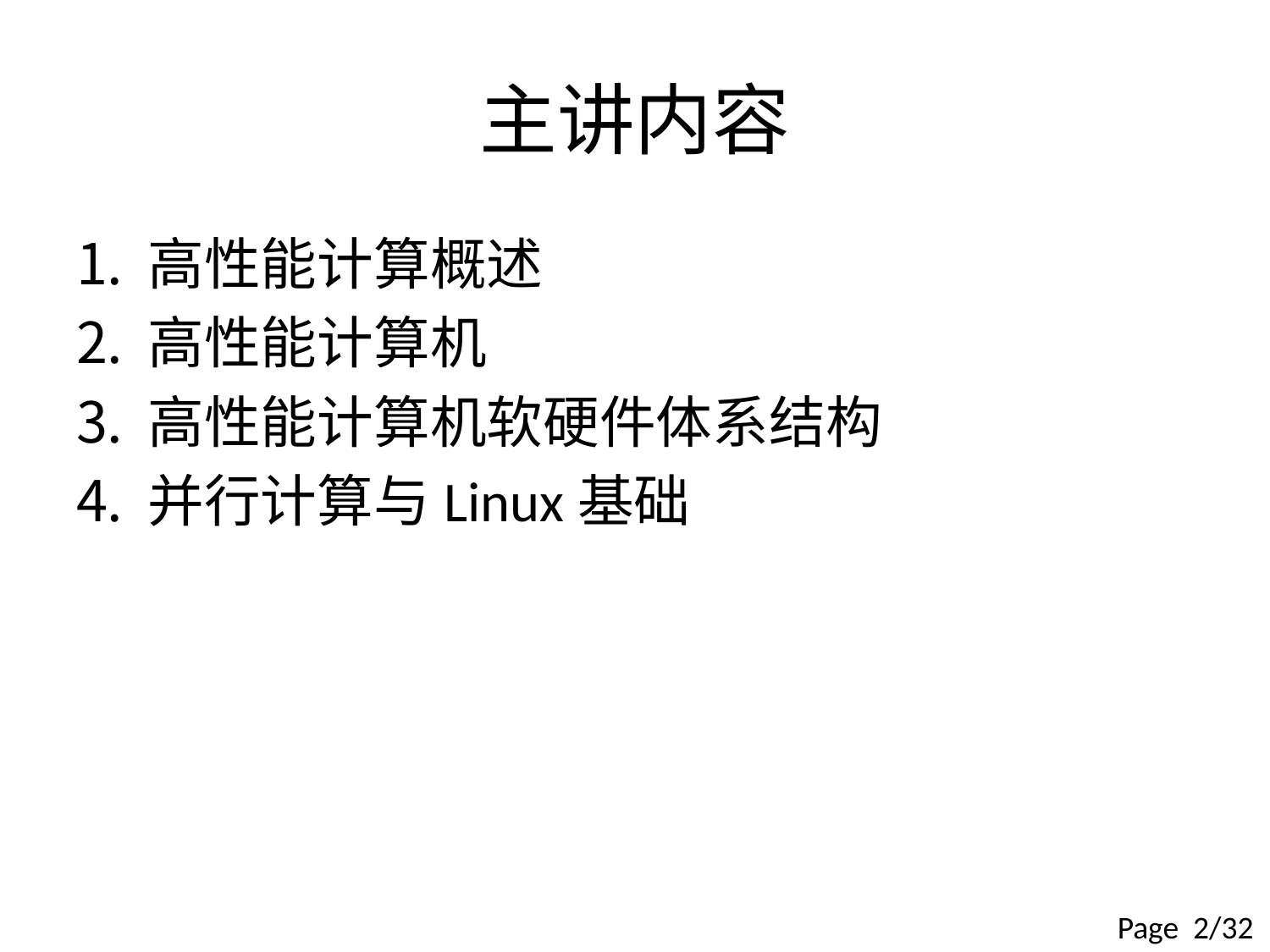

# 主讲内容
高性能计算概述
高性能计算机
高性能计算机软硬件体系结构
并行计算与Linux基础
Page  2/32